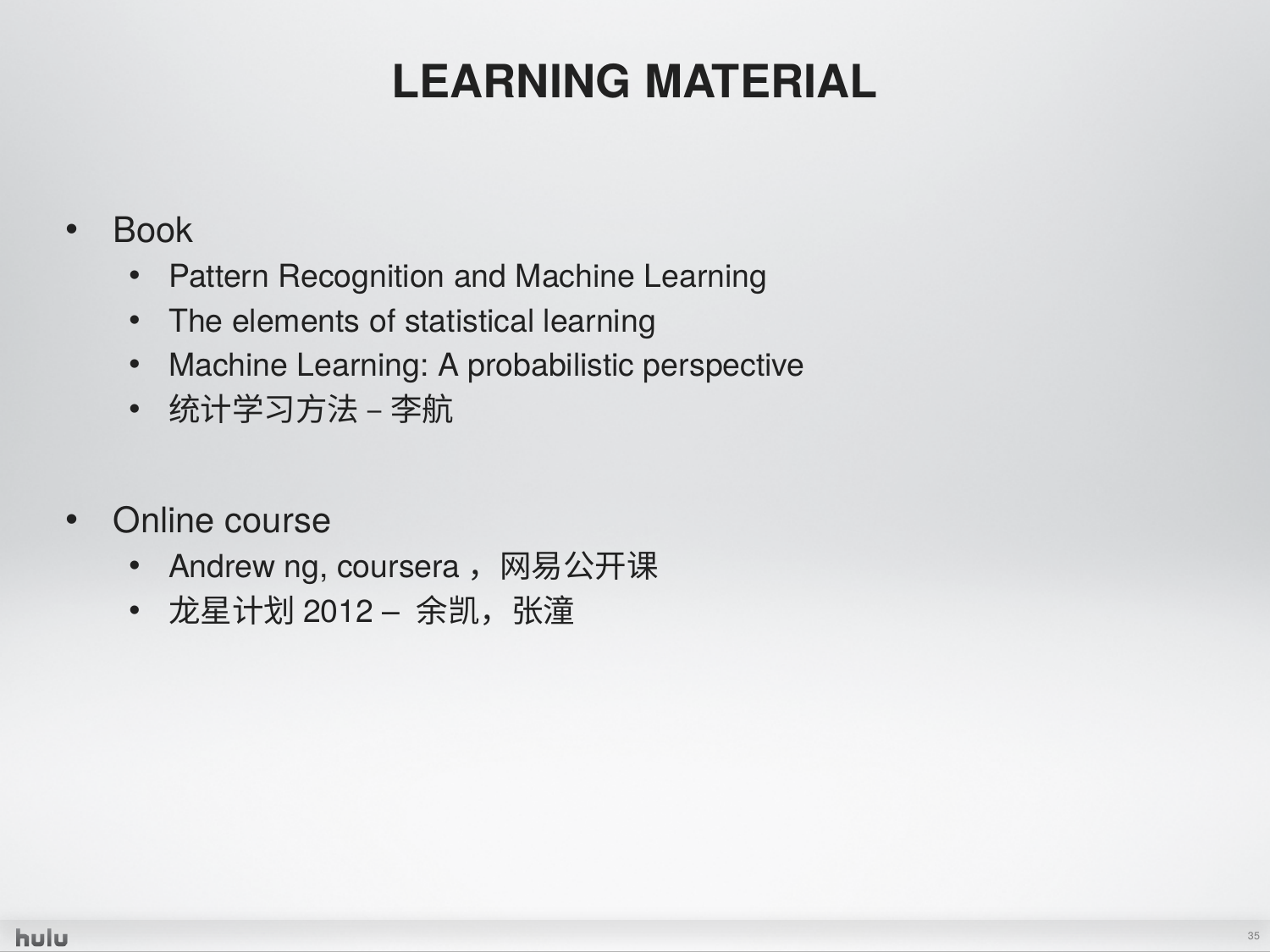

# Learning Material
Book
Pattern Recognition and Machine Learning
The elements of statistical learning
Machine Learning: A probabilistic perspective
统计学习方法 – 李航

Online course
Andrew ng, coursera，网易公开课
龙星计划2012 – 余凯，张潼

35